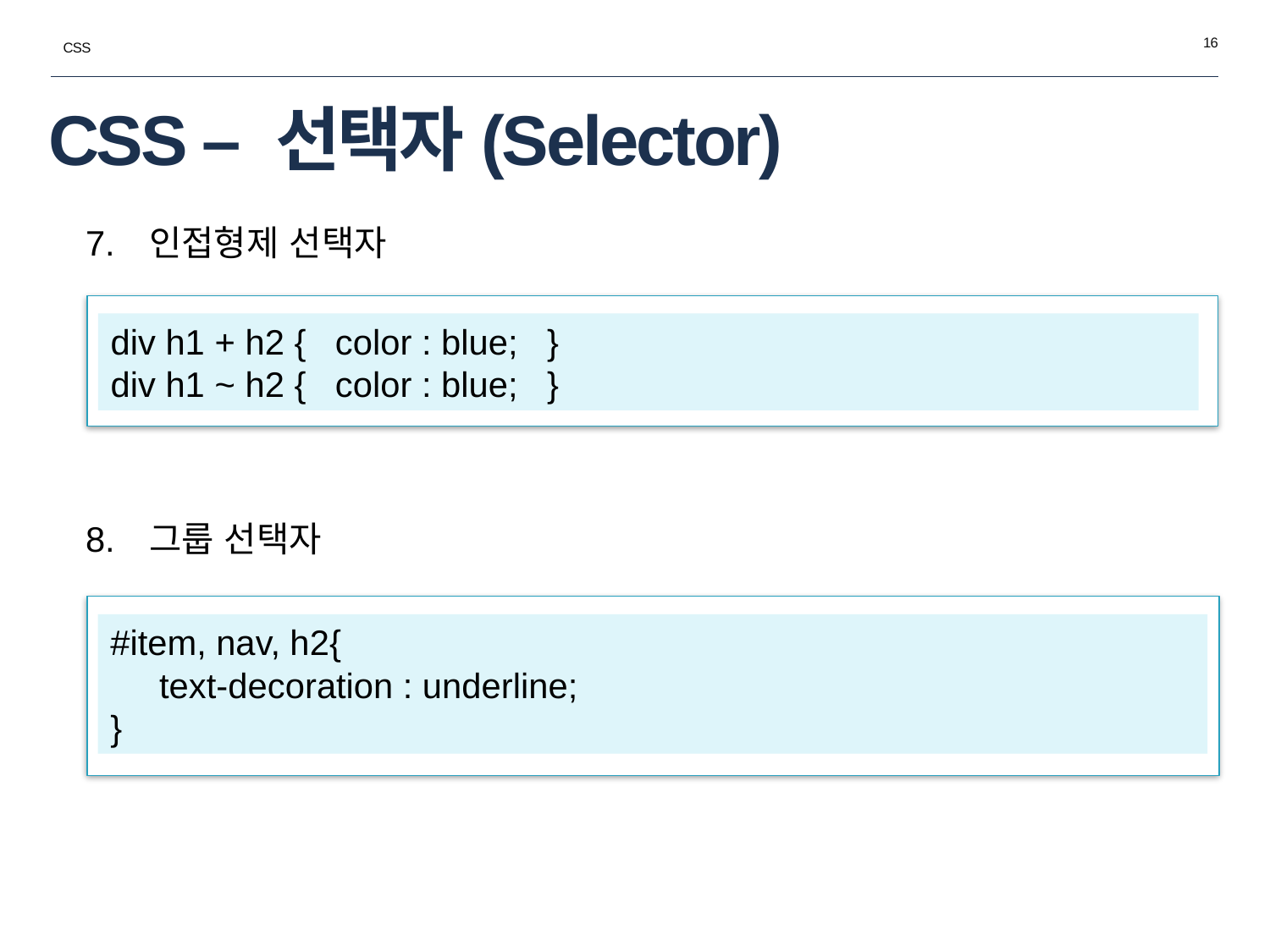

16
CSS
# CSS – 선택자(Selector)
인접형제 선택자

그룹 선택자

div h1 + h2 {   color : blue;   }
div h1 ~ h2 {   color : blue;   }

#item, nav, h2{
     text-decoration : underline;
}